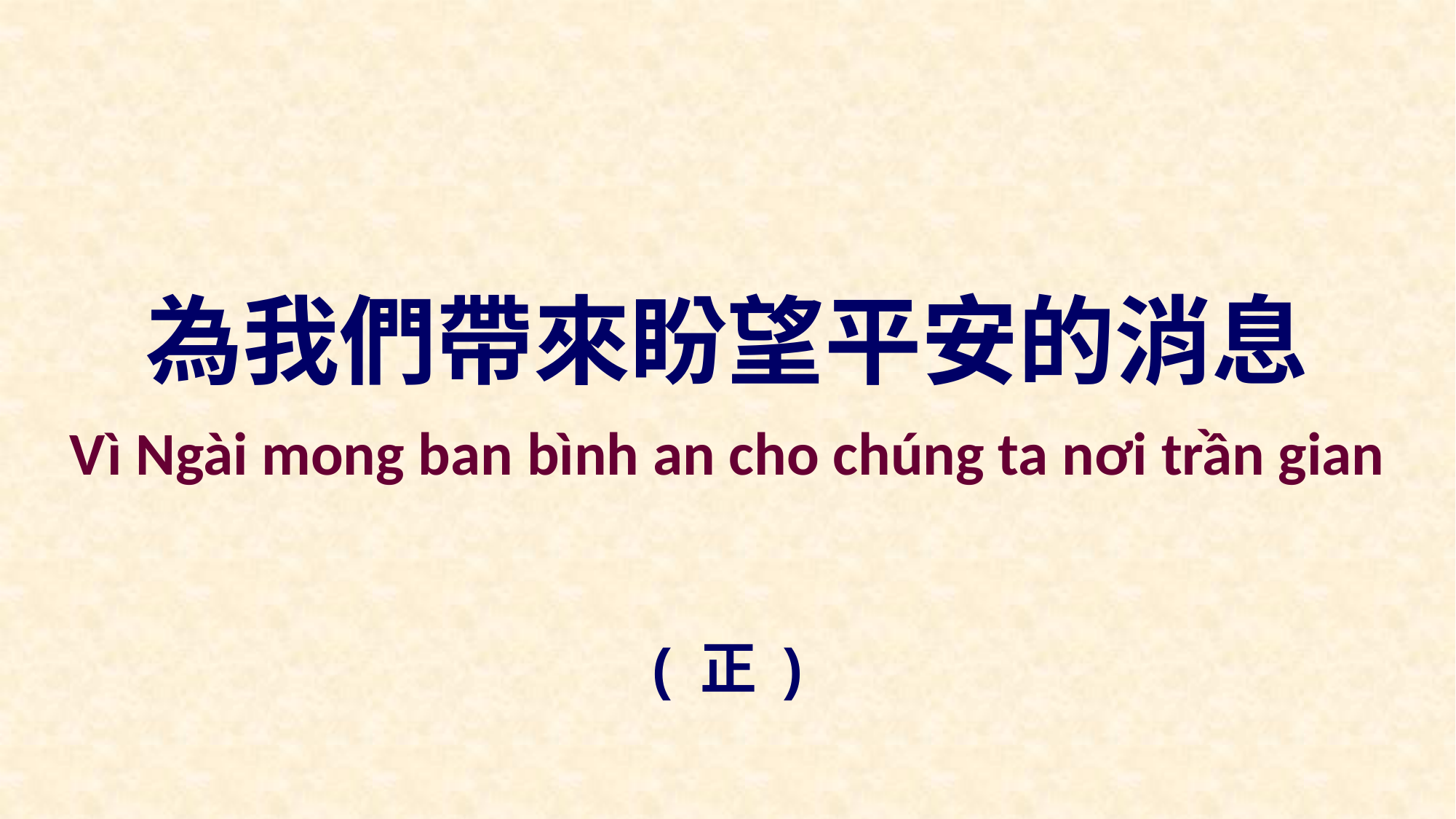

為我們帶來盼望平安的消息
Vì Ngài mong ban bình an cho chúng ta nơi trần gian
( 正 )